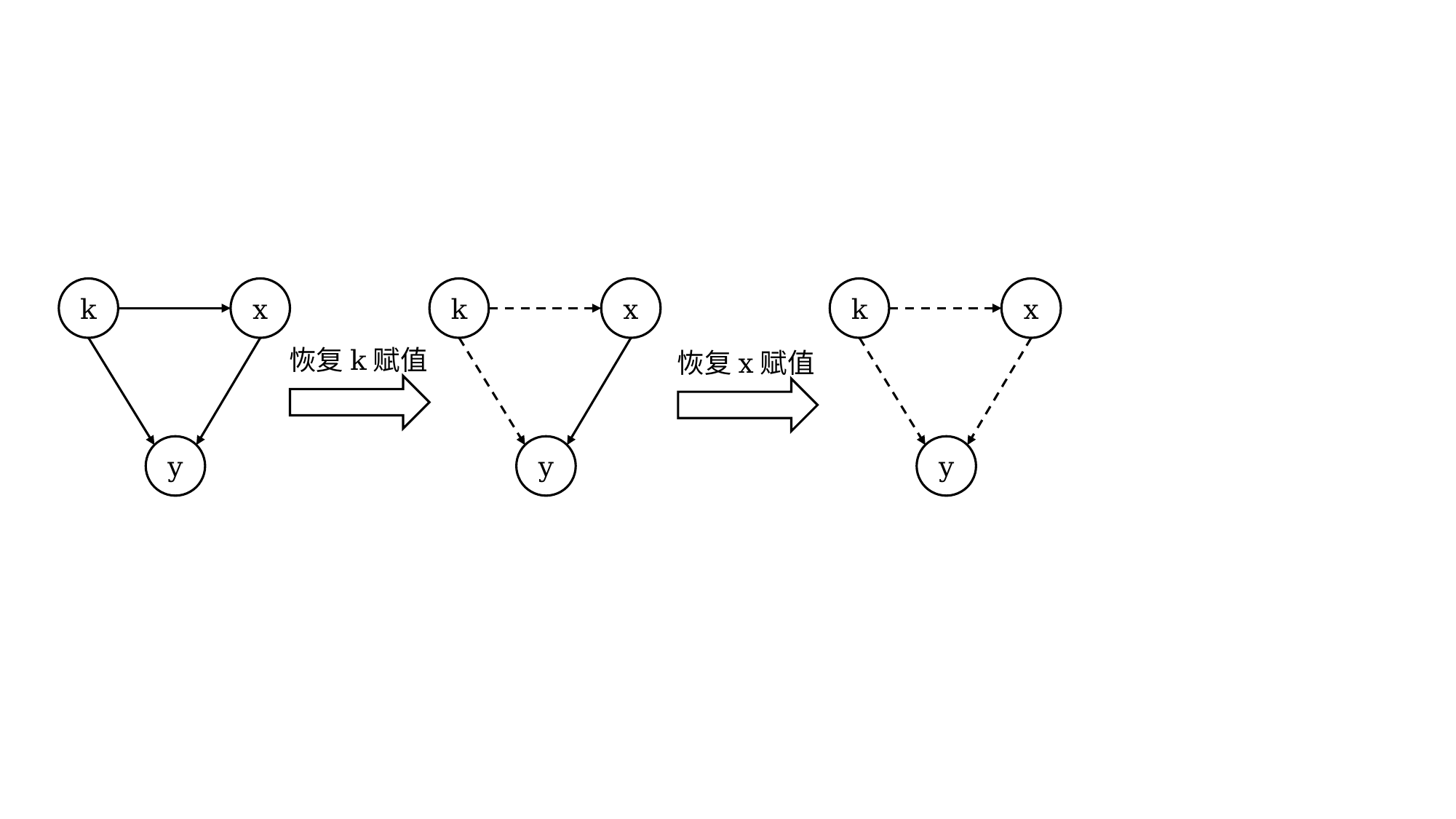

k
x
k
x
k
x
恢复k赋值
恢复x赋值

y
y
y